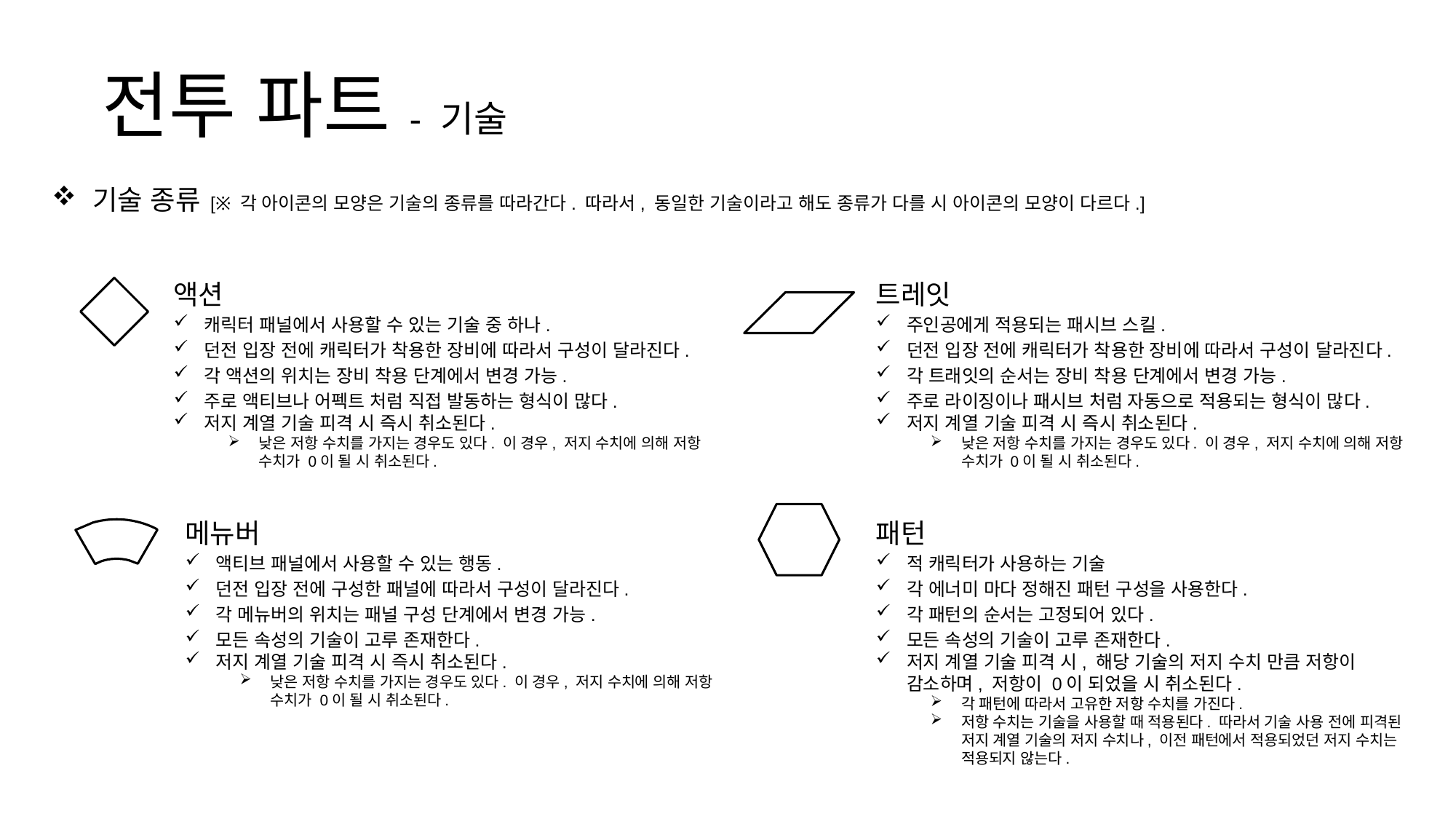

전투 파트 - 기술
기술 종류 [※ 각 아이콘의 모양은 기술의 종류를 따라간다. 따라서, 동일한 기술이라고 해도 종류가 다를 시 아이콘의 모양이 다르다.]
액션

캐릭터 패널에서 사용할 수 있는 기술 중 하나.

던전 입장 전에 캐릭터가 착용한 장비에 따라서 구성이 달라진다.

각 액션의 위치는 장비 착용 단계에서 변경 가능.

주로 액티브나 어펙트 처럼 직접 발동하는 형식이 많다.
저지 계열 기술 피격 시 즉시 취소된다.
낮은 저항 수치를 가지는 경우도 있다. 이 경우, 저지 수치에 의해 저항 수치가 0이 될 시 취소된다.
트레잇

주인공에게 적용되는 패시브 스킬.

던전 입장 전에 캐릭터가 착용한 장비에 따라서 구성이 달라진다.

각 트래잇의 순서는 장비 착용 단계에서 변경 가능.

주로 라이징이나 패시브 처럼 자동으로 적용되는 형식이 많다.
저지 계열 기술 피격 시 즉시 취소된다.
낮은 저항 수치를 가지는 경우도 있다. 이 경우, 저지 수치에 의해 저항 수치가 0이 될 시 취소된다.

메뉴버

액티브 패널에서 사용할 수 있는 행동.

던전 입장 전에 구성한 패널에 따라서 구성이 달라진다.

각 메뉴버의 위치는 패널 구성 단계에서 변경 가능.

모든 속성의 기술이 고루 존재한다.
저지 계열 기술 피격 시 즉시 취소된다.
낮은 저항 수치를 가지는 경우도 있다. 이 경우, 저지 수치에 의해 저항 수치가 0이 될 시 취소된다.
패턴

적 캐릭터가 사용하는 기술

각 에너미 마다 정해진 패턴 구성을 사용한다.

각 패턴의 순서는 고정되어 있다.

모든 속성의 기술이 고루 존재한다.
저지 계열 기술 피격 시, 해당 기술의 저지 수치 만큼 저항이 감소하며, 저항이 0이 되었을 시 취소된다.
각 패턴에 따라서 고유한 저항 수치를 가진다.
저항 수치는 기술을 사용할 때 적용된다. 따라서 기술 사용 전에 피격된 저지 계열 기술의 저지 수치나, 이전 패턴에서 적용되었던 저지 수치는 적용되지 않는다.